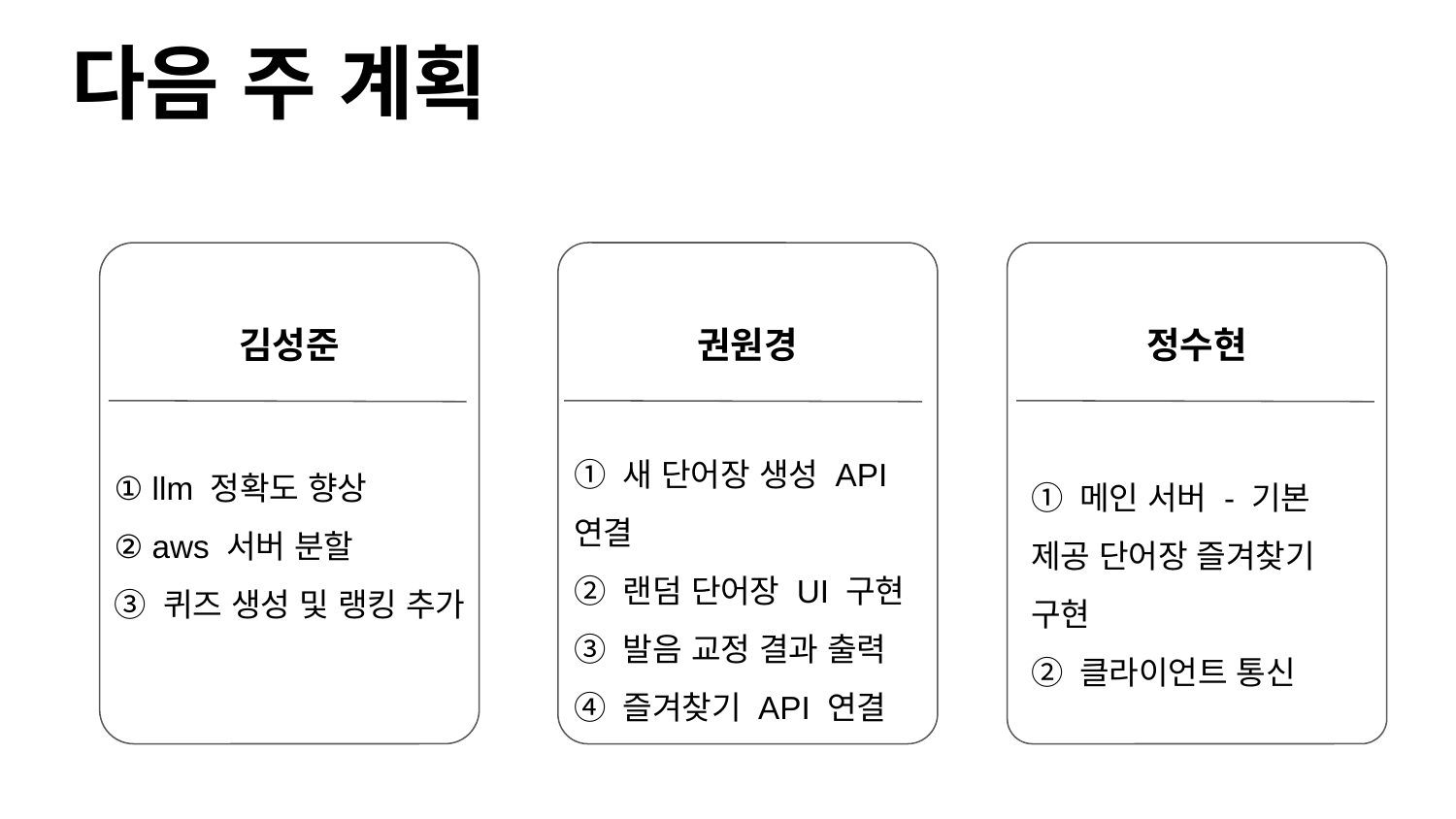

# 다음 주 계획

김성준
권원경
정수현
① 새 단어장 생성 API 연결
② 랜덤 단어장 UI 구현
③ 발음 교정 결과 출력
④ 즐겨찾기 API 연결
① llm 정확도 향상
② aws 서버 분할
③ 퀴즈 생성 및 랭킹 추가
① 메인 서버 - 기본 제공 단어장 즐겨찾기 구현
② 클라이언트 통신